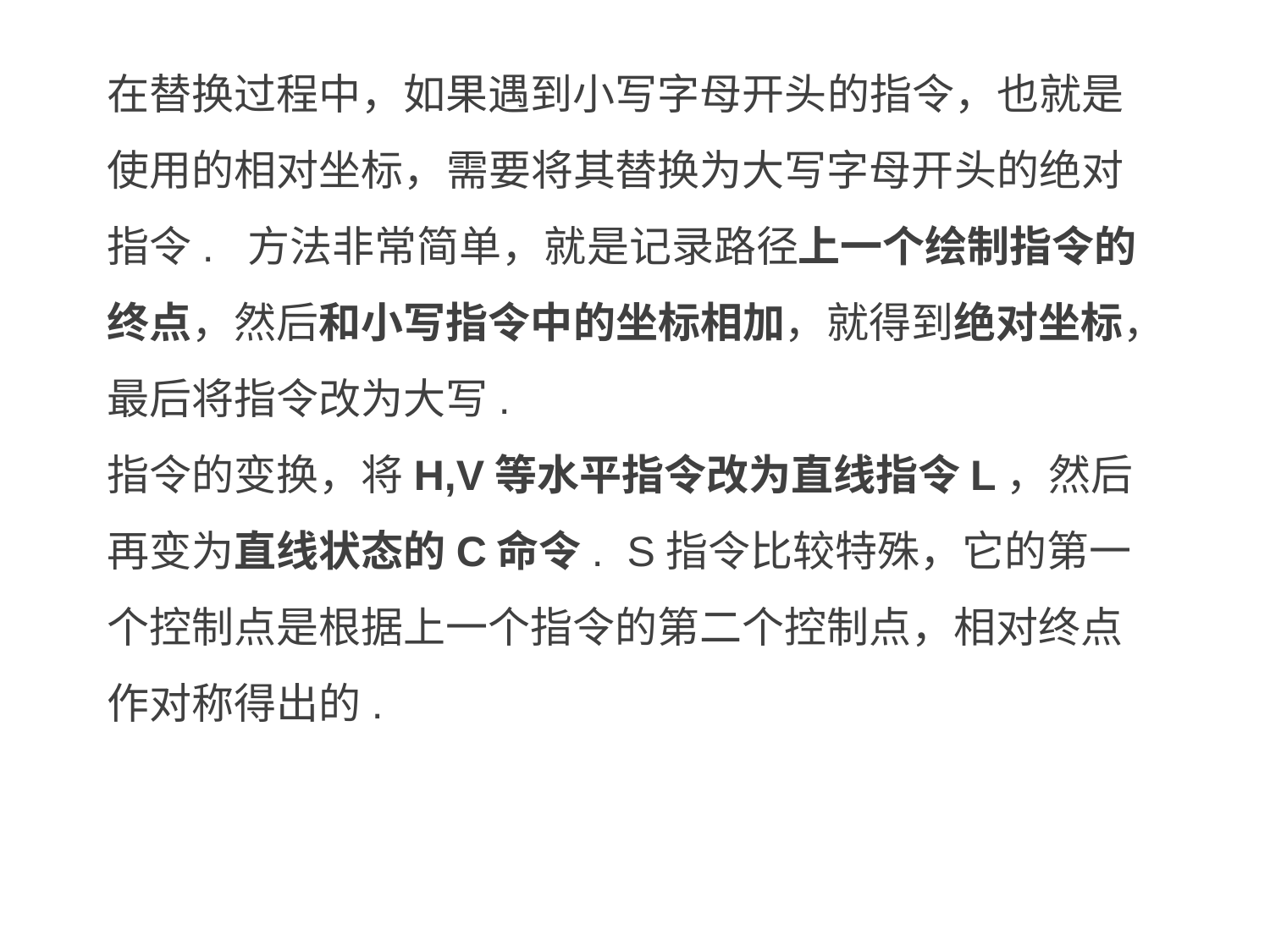

在替换过程中，如果遇到小写字母开头的指令，也就是使用的相对坐标，需要将其替换为大写字母开头的绝对指令.  方法非常简单，就是记录路径上一个绘制指令的终点，然后和小写指令中的坐标相加，就得到绝对坐标，最后将指令改为大写.
指令的变换，将H,V等水平指令改为直线指令L，然后再变为直线状态的C命令.  S指令比较特殊，它的第一个控制点是根据上一个指令的第二个控制点，相对终点作对称得出的.